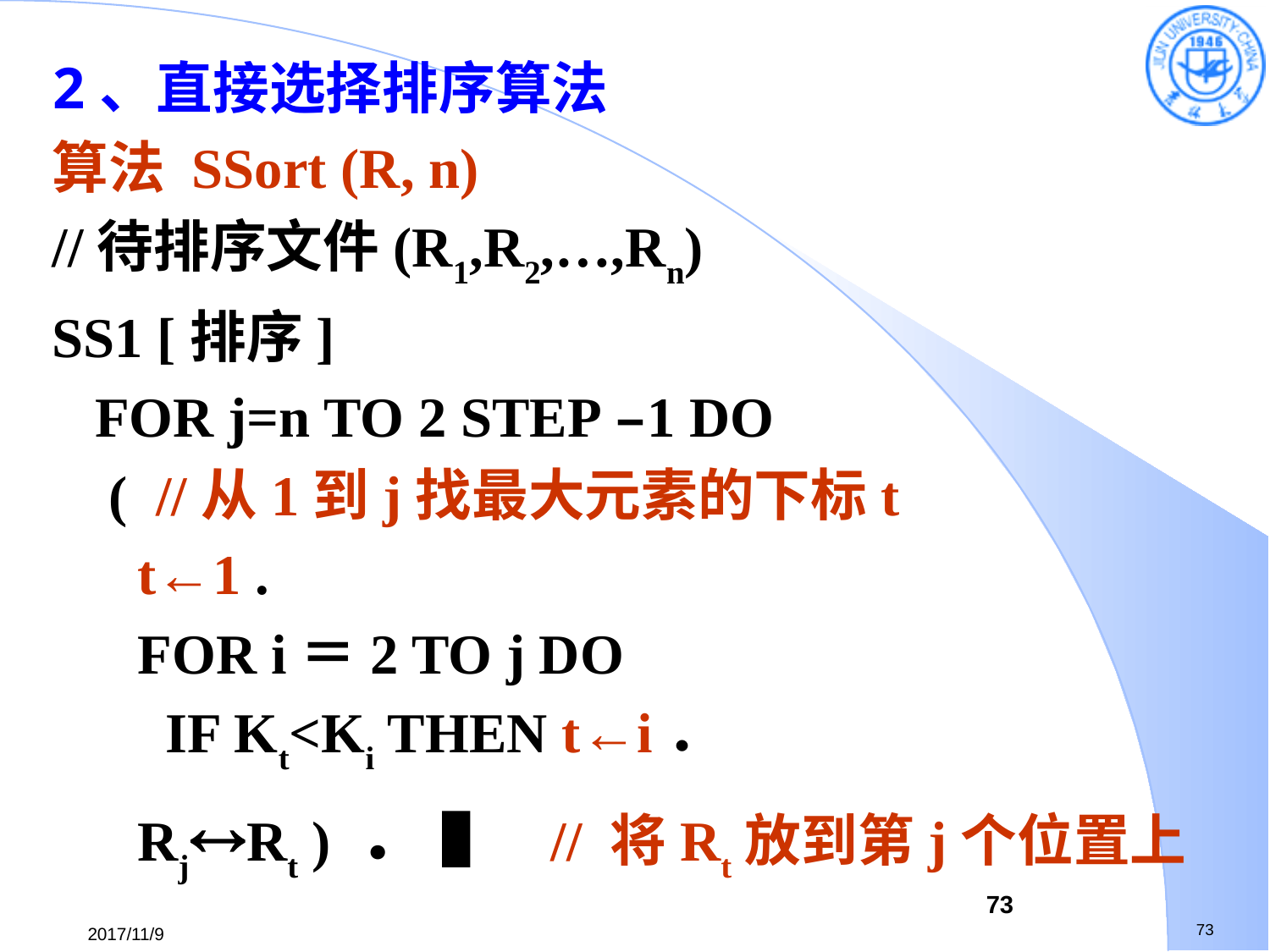

2、直接选择排序算法
算法 SSort (R, n)
//待排序文件(R1,R2,…,Rn)
SS1 [排序]
   FOR j=n TO 2 STEP –1 DO
    (  //从1到j找最大元素的下标t
      t←1 .
      FOR i＝2 TO j DO
        IF Kt<Ki THEN t←i．
      Rj↔Rt ) ． ▌   // 将Rt放到第j个位置上
73